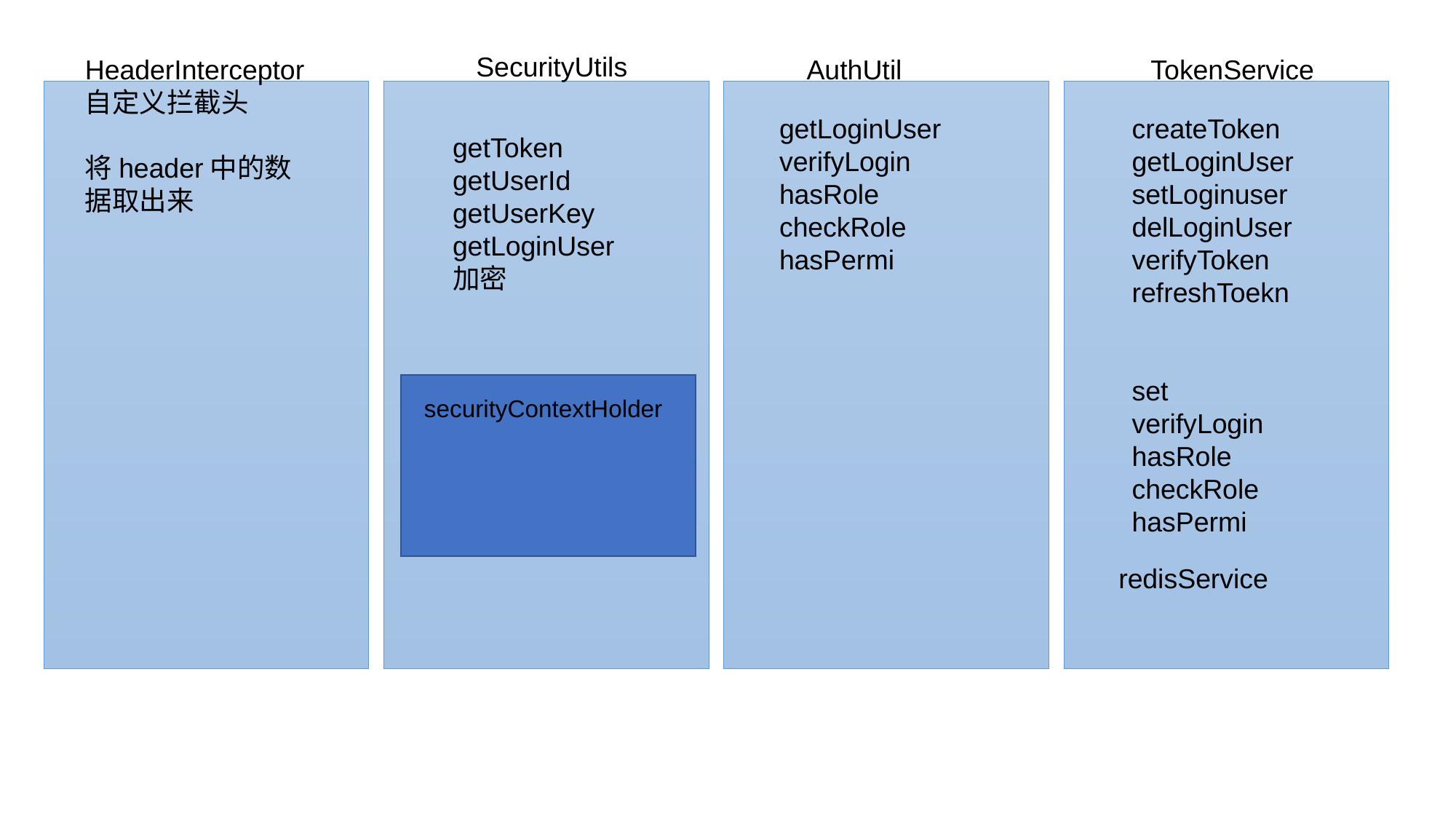

SecurityUtils
HeaderInterceptor自定义拦截头

将header中的数据取出来
AuthUtil
TokenService

getLoginUser
verifyLogin
hasRole
checkRole
hasPermi

createToken
getLoginUser
setLoginuser
delLoginUser
verifyToken
refreshToekn

set
verifyLogin
hasRole
checkRole
hasPermi

getToken
getUserId
getUserKey
getLoginUser
加密

securityContextHolder
redisService